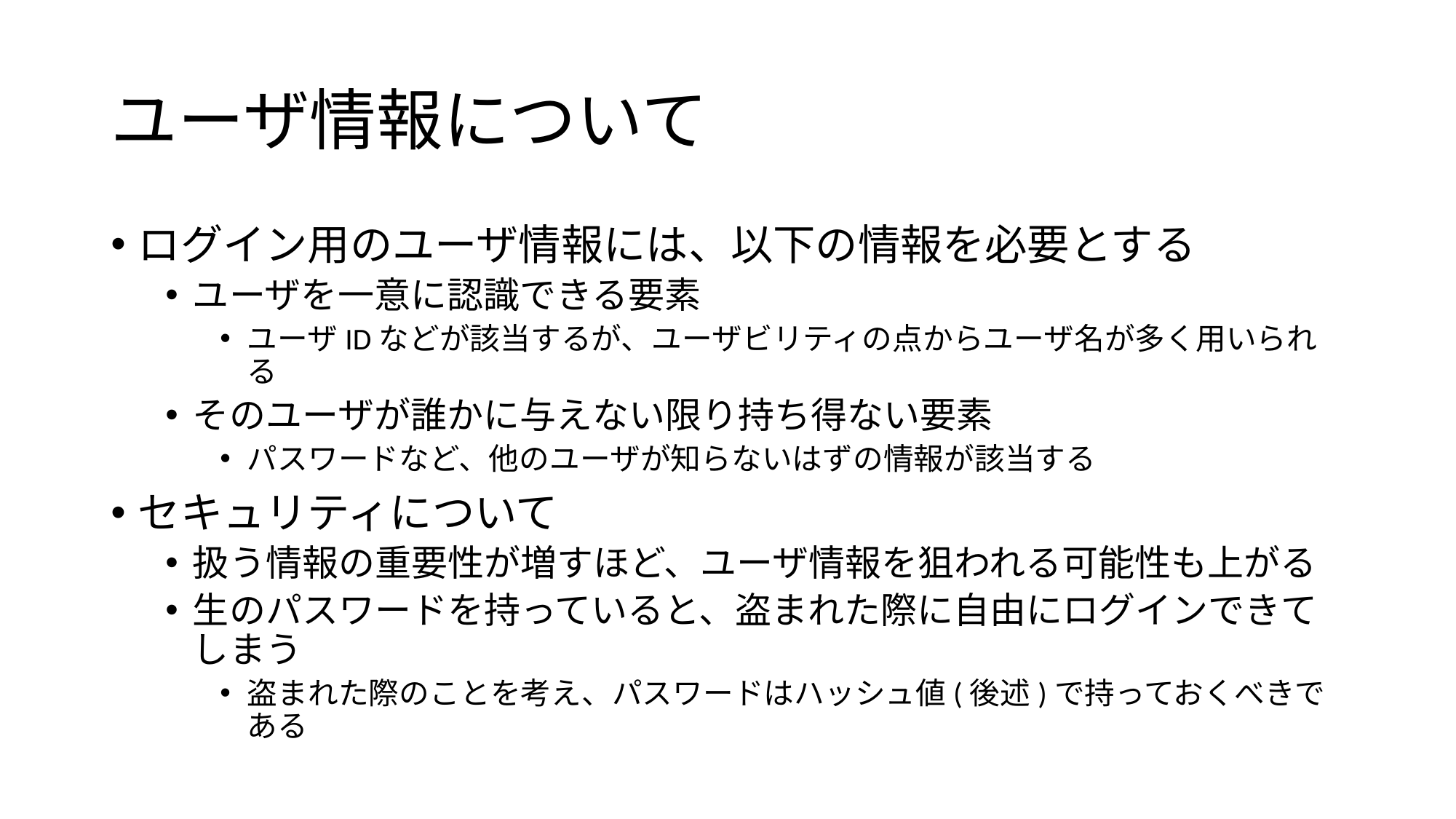

# ユーザ情報について
ログイン用のユーザ情報には、以下の情報を必要とする
ユーザを一意に認識できる要素
ユーザIDなどが該当するが、ユーザビリティの点からユーザ名が多く用いられる
そのユーザが誰かに与えない限り持ち得ない要素
パスワードなど、他のユーザが知らないはずの情報が該当する
セキュリティについて
扱う情報の重要性が増すほど、ユーザ情報を狙われる可能性も上がる
生のパスワードを持っていると、盗まれた際に自由にログインできてしまう
盗まれた際のことを考え、パスワードはハッシュ値(後述)で持っておくべきである